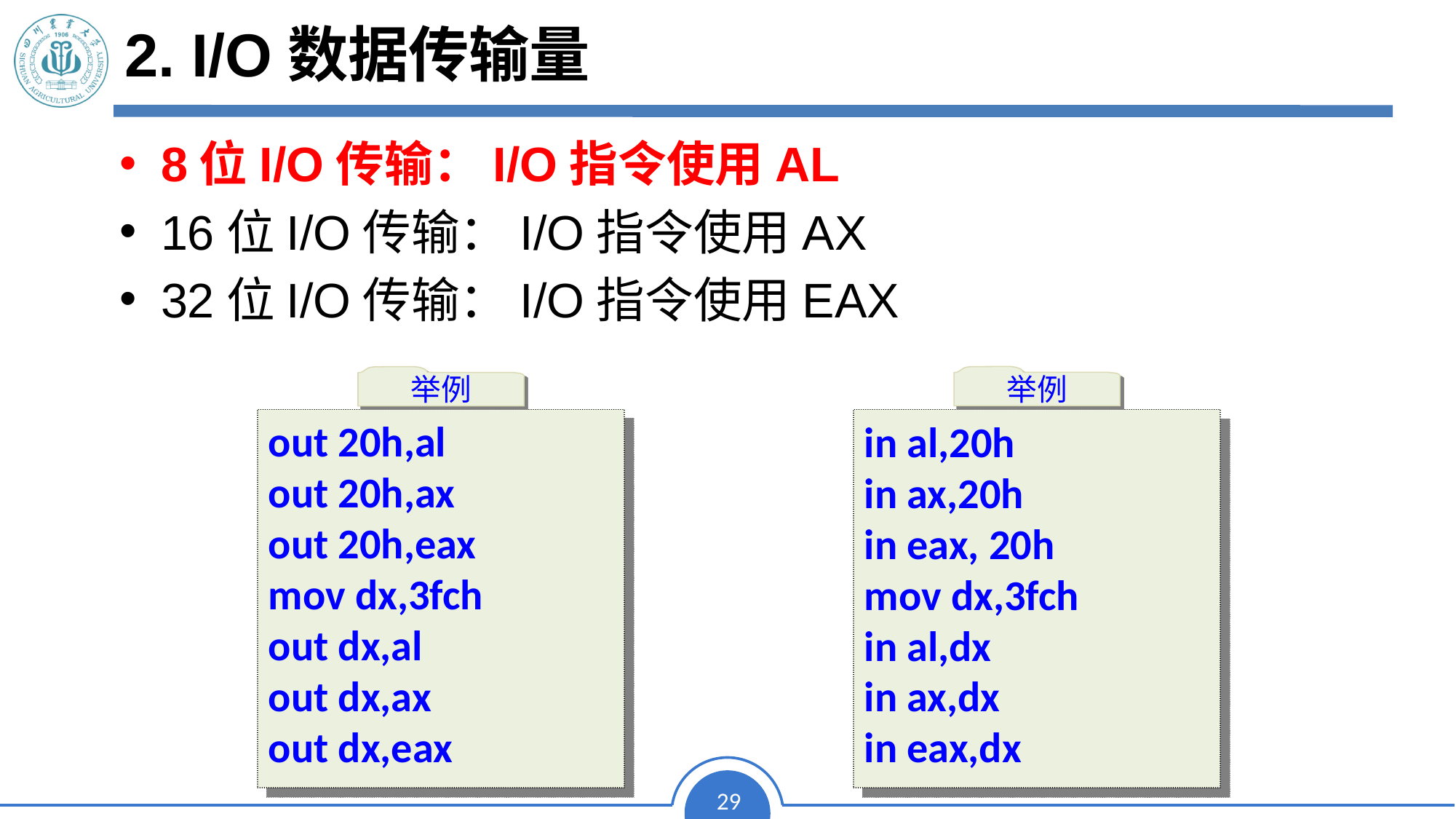

# 2. I/O数据传输量
8位I/O传输：I/O指令使用AL
16位I/O传输：I/O指令使用AX
32位I/O传输：I/O指令使用EAX
举例
in al,20h
in ax,20h
in eax, 20h
mov dx,3fch
in al,dx
in ax,dx
in eax,dx
举例
out 20h,al
out 20h,ax
out 20h,eax
mov dx,3fch
out dx,al
out dx,ax
out dx,eax